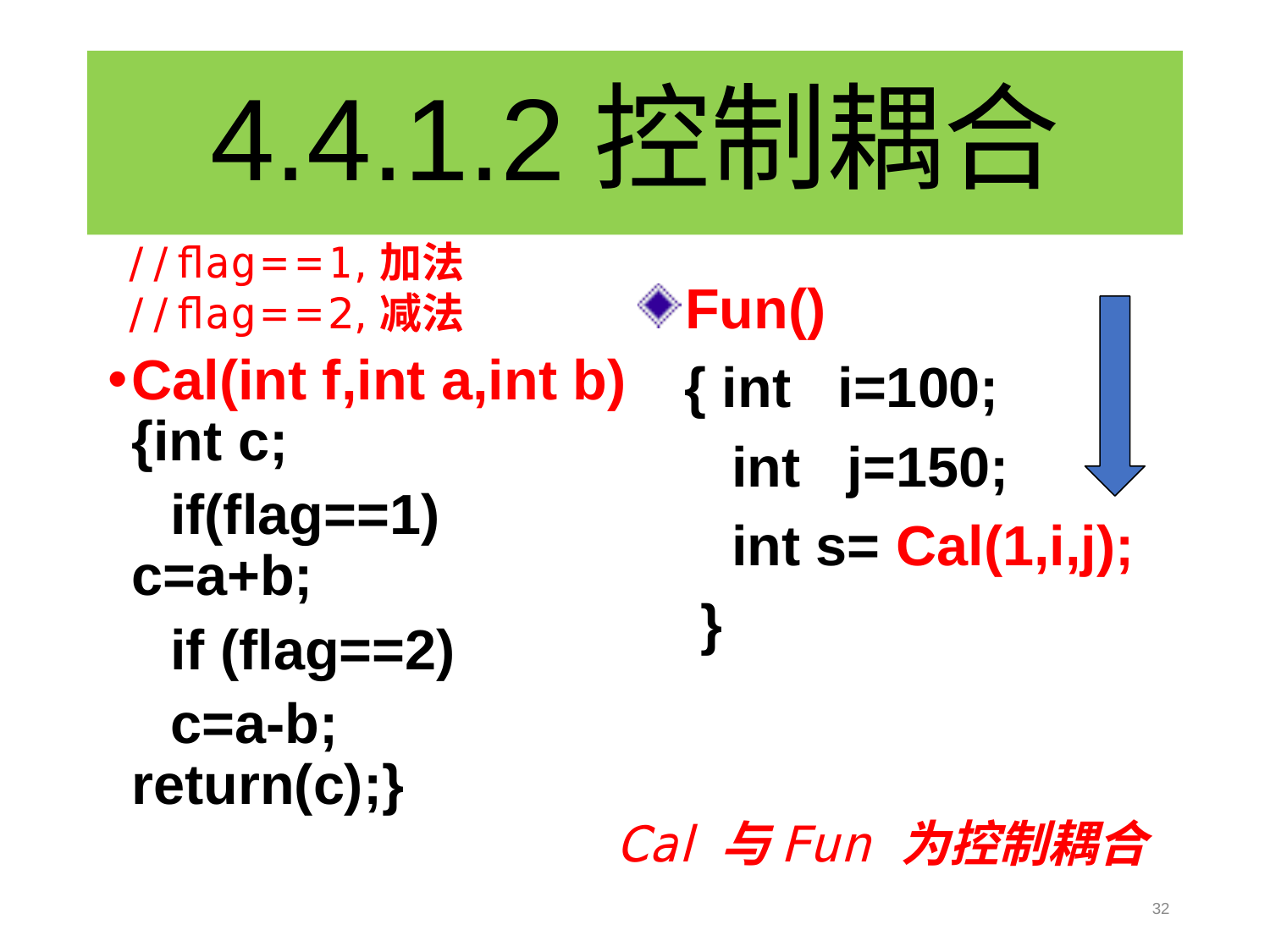

# 4.4.1.2控制耦合
 //flag==1,加法
 //flag==2,减法

Fun()
   { int   i=100;
      int   j=150;
      int s= Cal(1,i,j);
    }

Cal(int f,int a,int b)
{int c;
    if(flag==1)
c=a+b;
    if (flag==2)
    c=a-b;
return(c);}

Cal 与Fun 为控制耦合
32